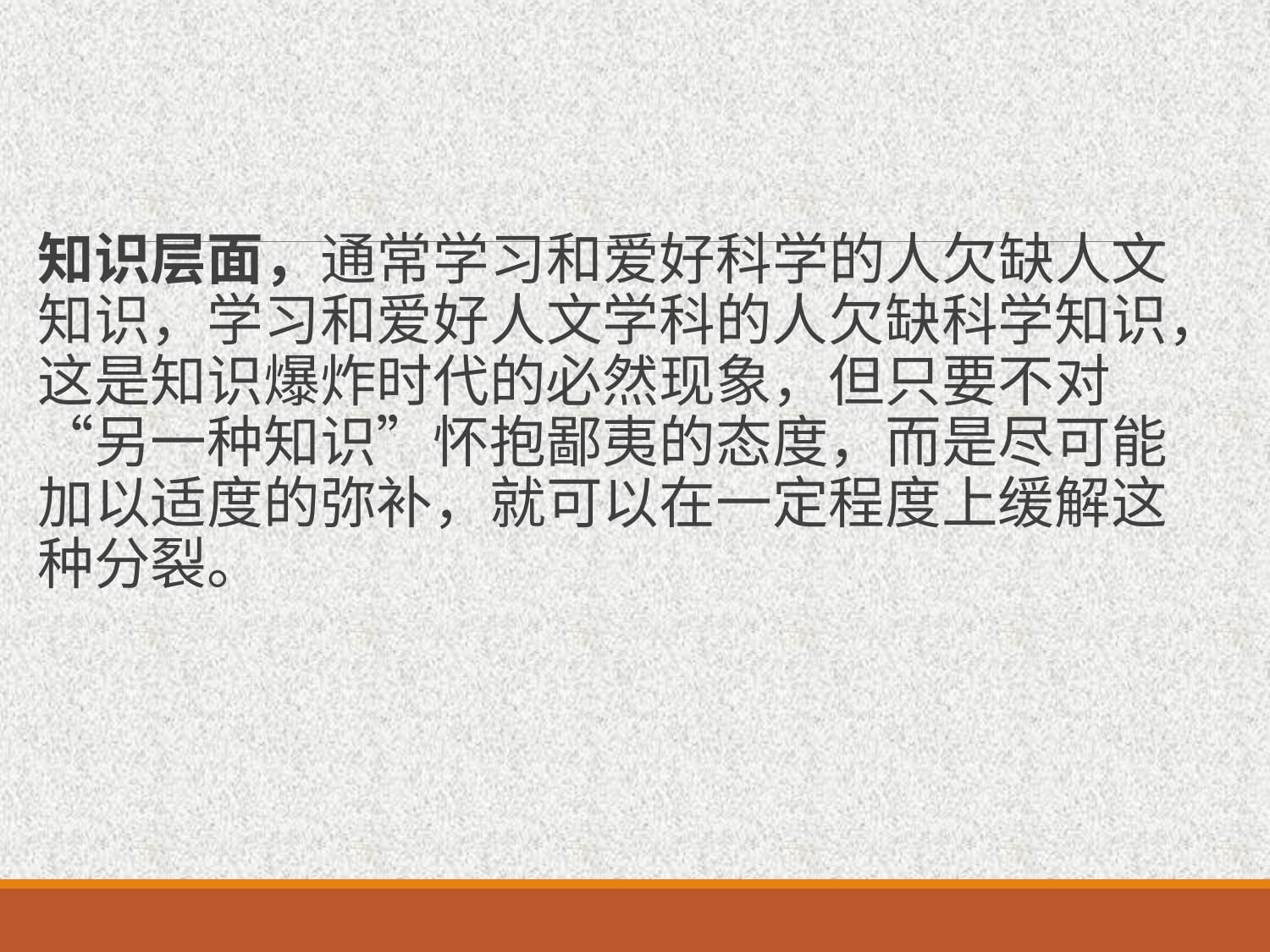

知识层面，通常学习和爱好科学的人欠缺人文知识，学习和爱好人文学科的人欠缺科学知识，这是知识爆炸时代的必然现象，但只要不对“另一种知识”怀抱鄙夷的态度，而是尽可能加以适度的弥补，就可以在一定程度上缓解这种分裂。